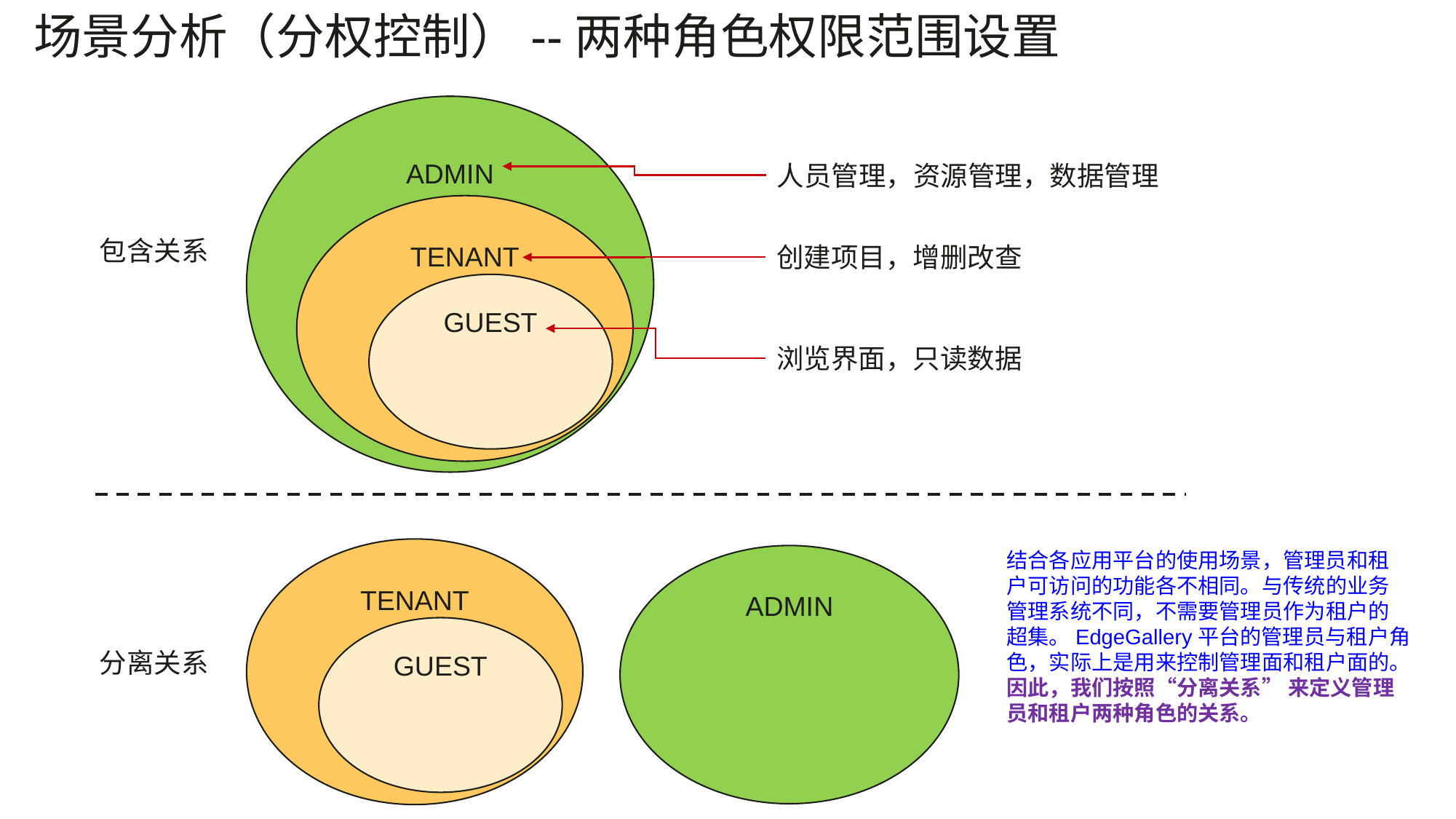

场景分析（分权控制）--两种角色权限范围设置
ADMIN
人员管理，资源管理，数据管理
TENANT
包含关系
创建项目，增删改查
GUEST
浏览界面，只读数据
TENANT
结合各应用平台的使用场景，管理员和租户可访问的功能各不相同。与传统的业务管理系统不同，不需要管理员作为租户的超集。EdgeGallery平台的管理员与租户角色，实际上是用来控制管理面和租户面的。
因此，我们按照“分离关系” 来定义管理员和租户两种角色的关系。

ADMIN
GUEST
分离关系